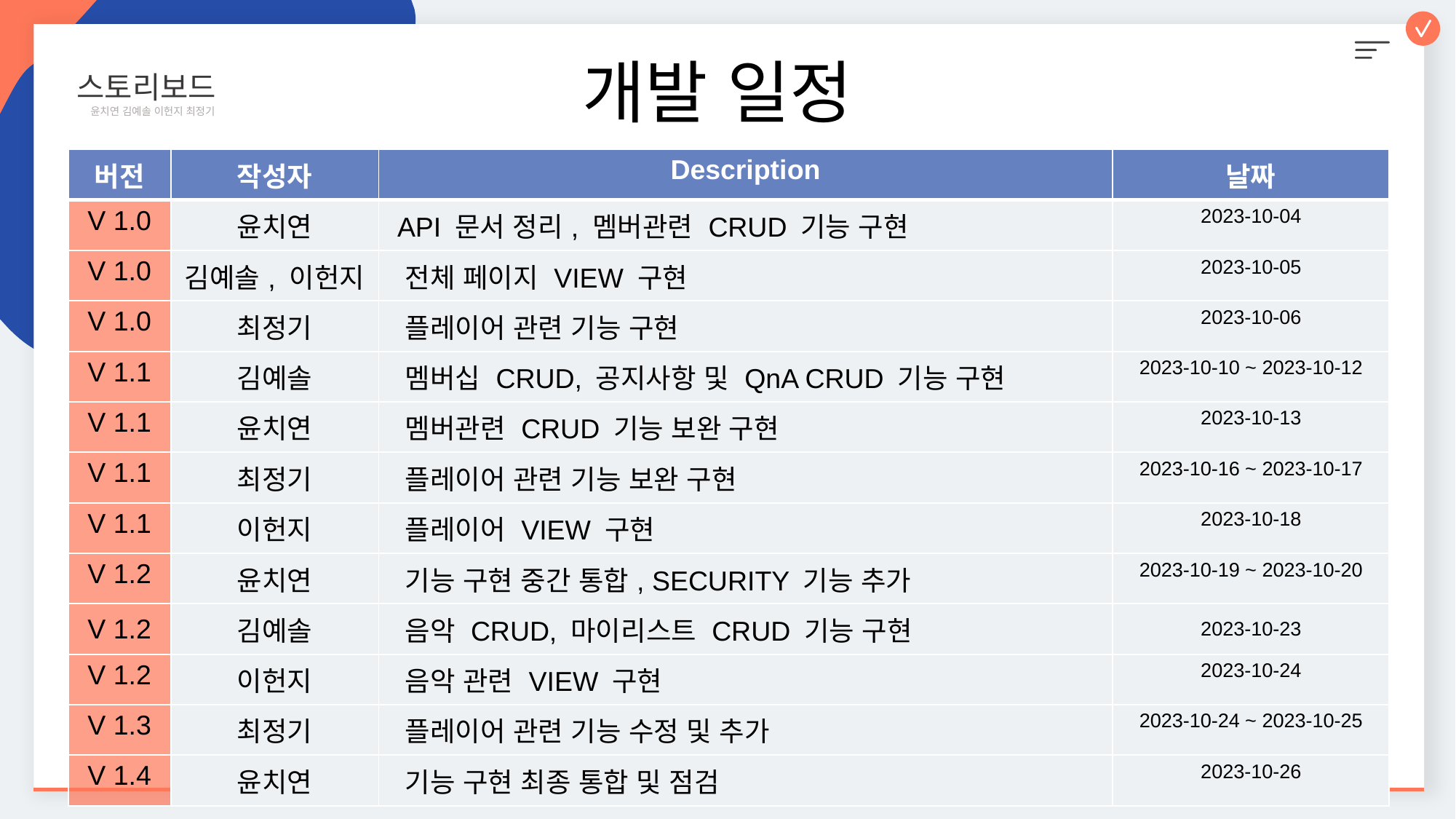

스토리보드
    윤치연 김예솔 이헌지 최정기

개발 일정
| 버전 | 작성자 | Description | 날짜 |
| --- | --- | --- | --- |
| V 1.0 | 윤치연 | API 문서 정리, 멤버관련 CRUD 기능 구현 | 2023-10-04 |
| V 1.0 | 김예솔, 이헌지 | 전체 페이지 VIEW 구현 | 2023-10-05 |
| V 1.0 | 최정기 | 플레이어 관련 기능 구현 | 2023-10-06 |
| V 1.1 | 김예솔 | 멤버십 CRUD, 공지사항 및 QnA CRUD 기능 구현 | 2023-10-10 ~ 2023-10-12 |
| V 1.1 | 윤치연 | 멤버관련 CRUD 기능 보완 구현 | 2023-10-13 |
| V 1.1 | 최정기 | 플레이어 관련 기능 보완 구현 | 2023-10-16 ~ 2023-10-17 |
| V 1.1 | 이헌지 | 플레이어 VIEW 구현 | 2023-10-18 |
| V 1.2 | 윤치연 | 기능 구현 중간 통합, SECURITY 기능 추가 | 2023-10-19 ~ 2023-10-20 |
| V 1.2 | 김예솔 | 음악 CRUD, 마이리스트 CRUD 기능 구현 | 2023-10-23 |
| V 1.2 | 이헌지 | 음악 관련 VIEW 구현 | 2023-10-24 |
| V 1.3 | 최정기 | 플레이어 관련 기능 수정 및 추가 | 2023-10-24 ~ 2023-10-25 |
| V 1.4 | 윤치연 | 기능 구현 최종 통합 및 점검 | 2023-10-26 |